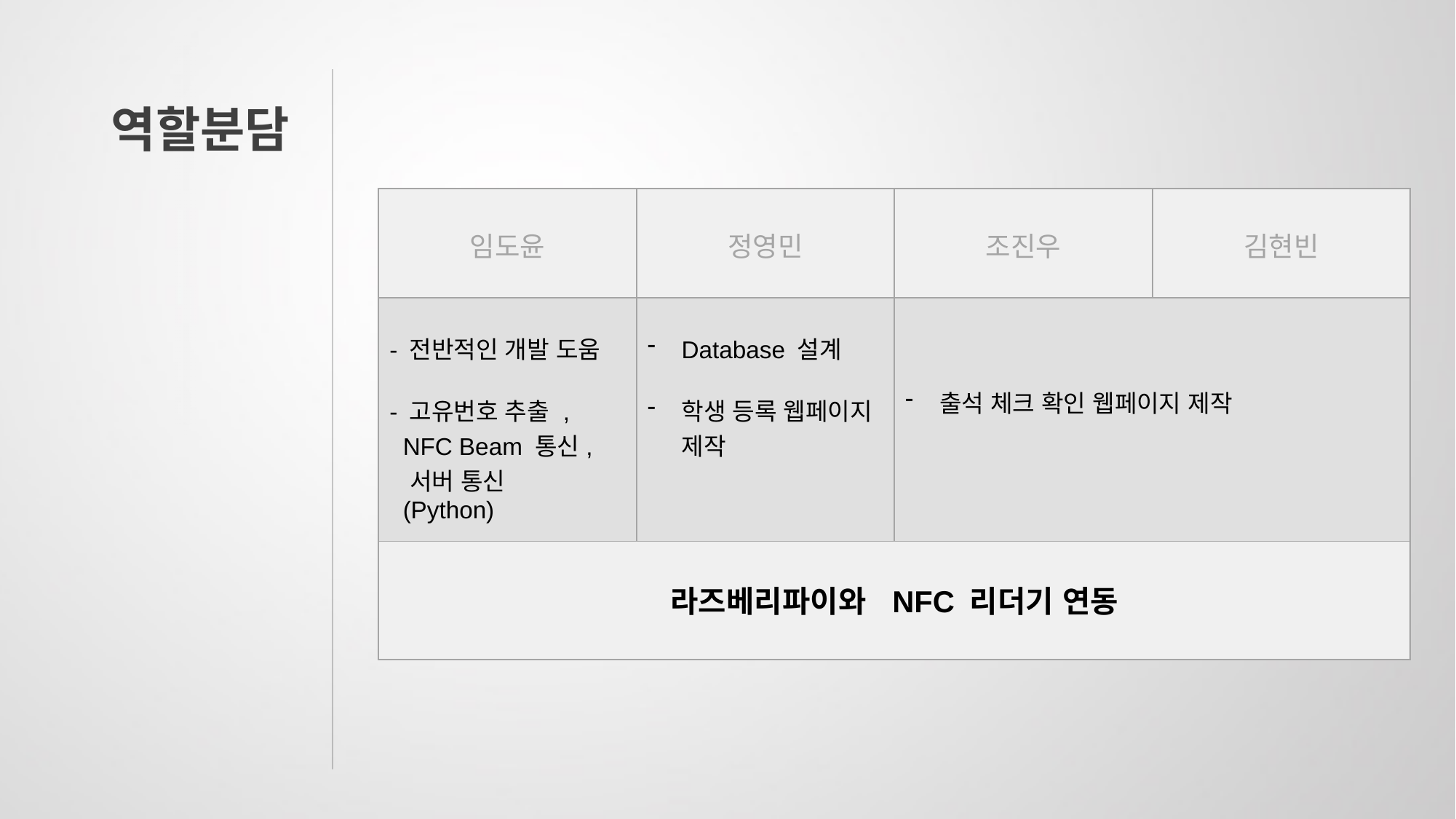

역할분담
| 임도윤 | 정영민 | 조진우 | 김현빈 |
| --- | --- | --- | --- |
| - 전반적인 개발 도움 - 고유번호 추출 , NFC Beam 통신, 서버 통신 (Python) | Database 설계 학생 등록 웹페이지 제작 | 출석 체크 확인 웹페이지 제작 |  |
| 라즈베리파이와 NFC 리더기 연동 |  |  |  |